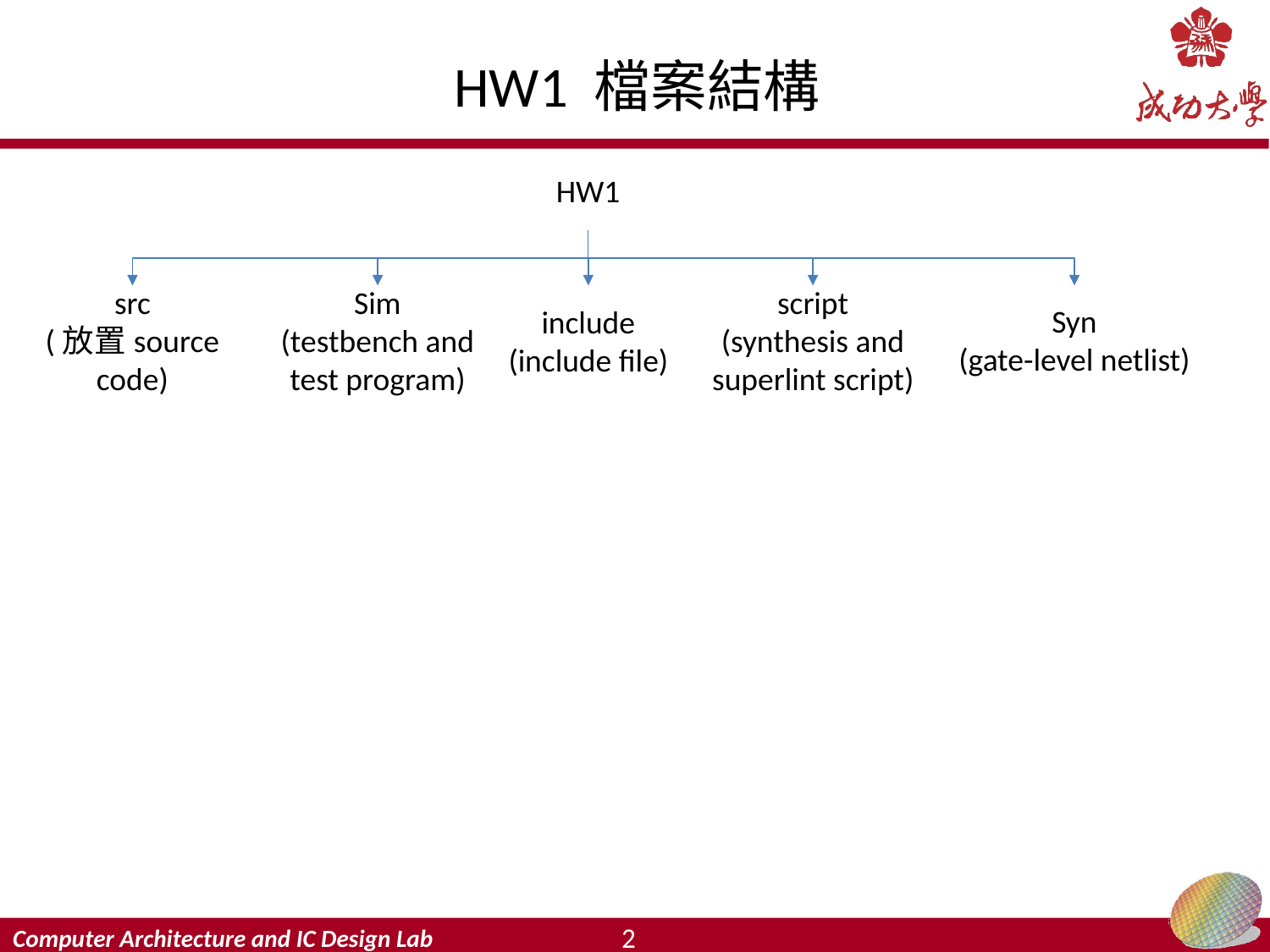

# HW1 檔案結構
HW1
src
(放置source code)
Sim
(testbench and test program)
include
(include file)
script
(synthesis and superlint script)
Syn
(gate-level netlist)
2